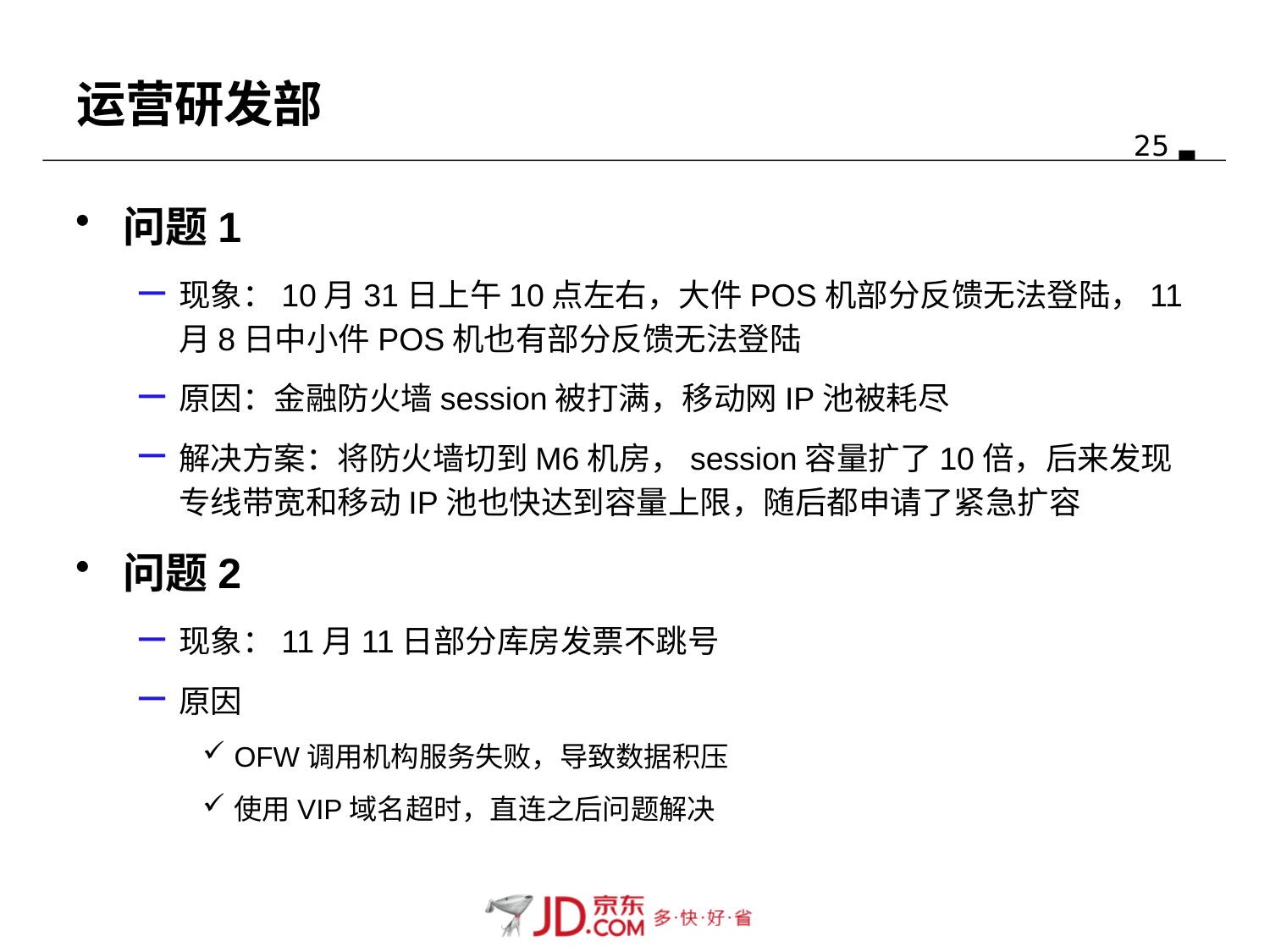

# 运营研发部
问题1
现象：10月31日上午10点左右，大件POS机部分反馈无法登陆，11月8日中小件POS机也有部分反馈无法登陆
原因：金融防火墙session被打满，移动网IP池被耗尽
解决方案：将防火墙切到M6机房，session容量扩了10倍，后来发现专线带宽和移动IP池也快达到容量上限，随后都申请了紧急扩容
问题2
现象：11月11日部分库房发票不跳号
原因
OFW调用机构服务失败，导致数据积压
使用VIP域名超时，直连之后问题解决